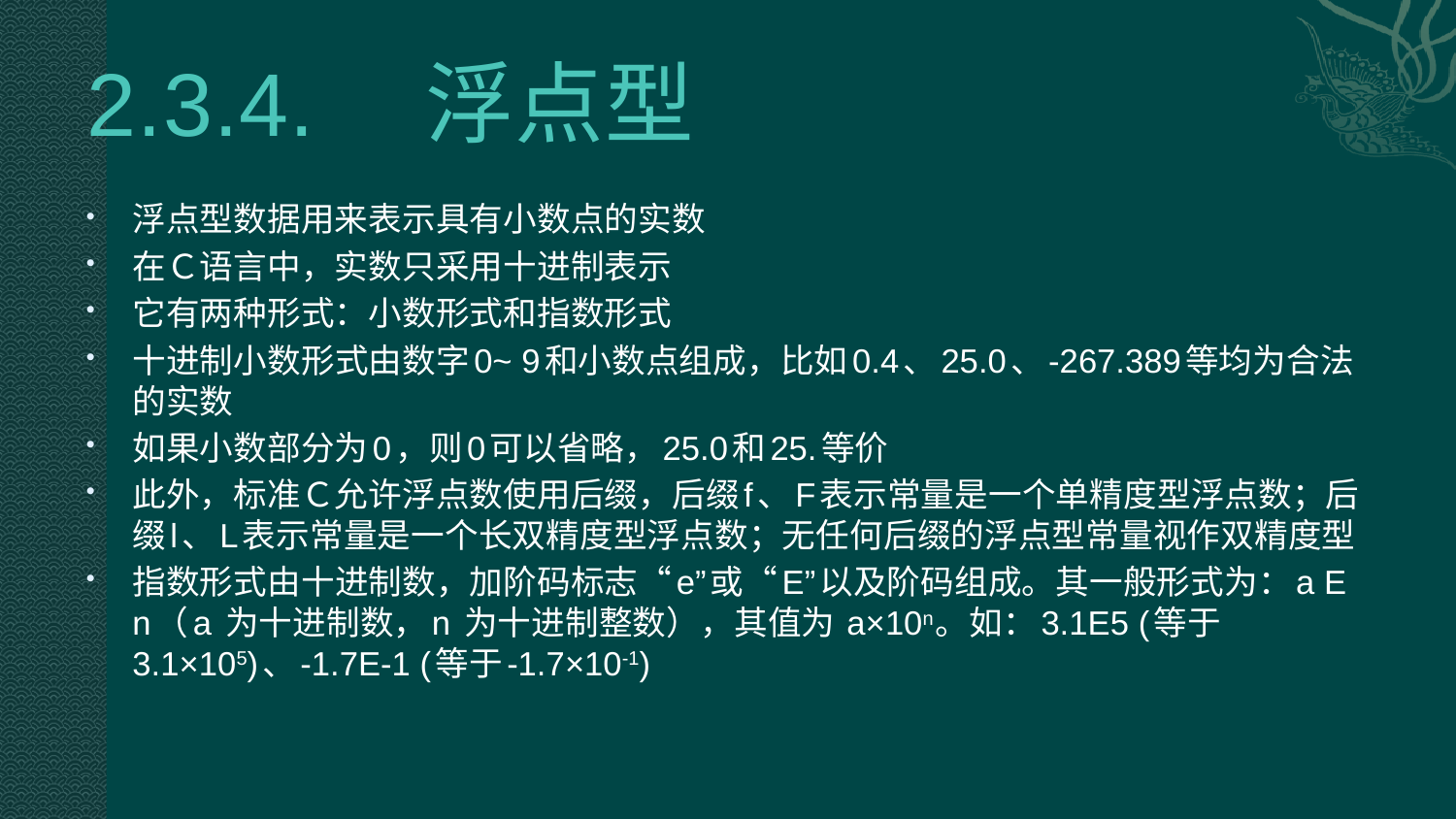

# 2.3.4.	 浮点型
浮点型数据用来表示具有小数点的实数
在Ｃ语言中，实数只采用十进制表示
它有两种形式：小数形式和指数形式
十进制小数形式由数字0~ 9和小数点组成，比如0.4、25.0、-267.389等均为合法的实数
如果小数部分为0，则0可以省略，25.0和25.等价
此外，标准Ｃ允许浮点数使用后缀，后缀f、F表示常量是一个单精度型浮点数；后缀l、L表示常量是一个长双精度型浮点数；无任何后缀的浮点型常量视作双精度型
指数形式由十进制数，加阶码标志“e”或“E”以及阶码组成。其一般形式为：a E n（a 为十进制数，n 为十进制整数），其值为 a×10n。如：3.1E5 (等于3.1×105)、-1.7E-1 (等于-1.7×10-1)